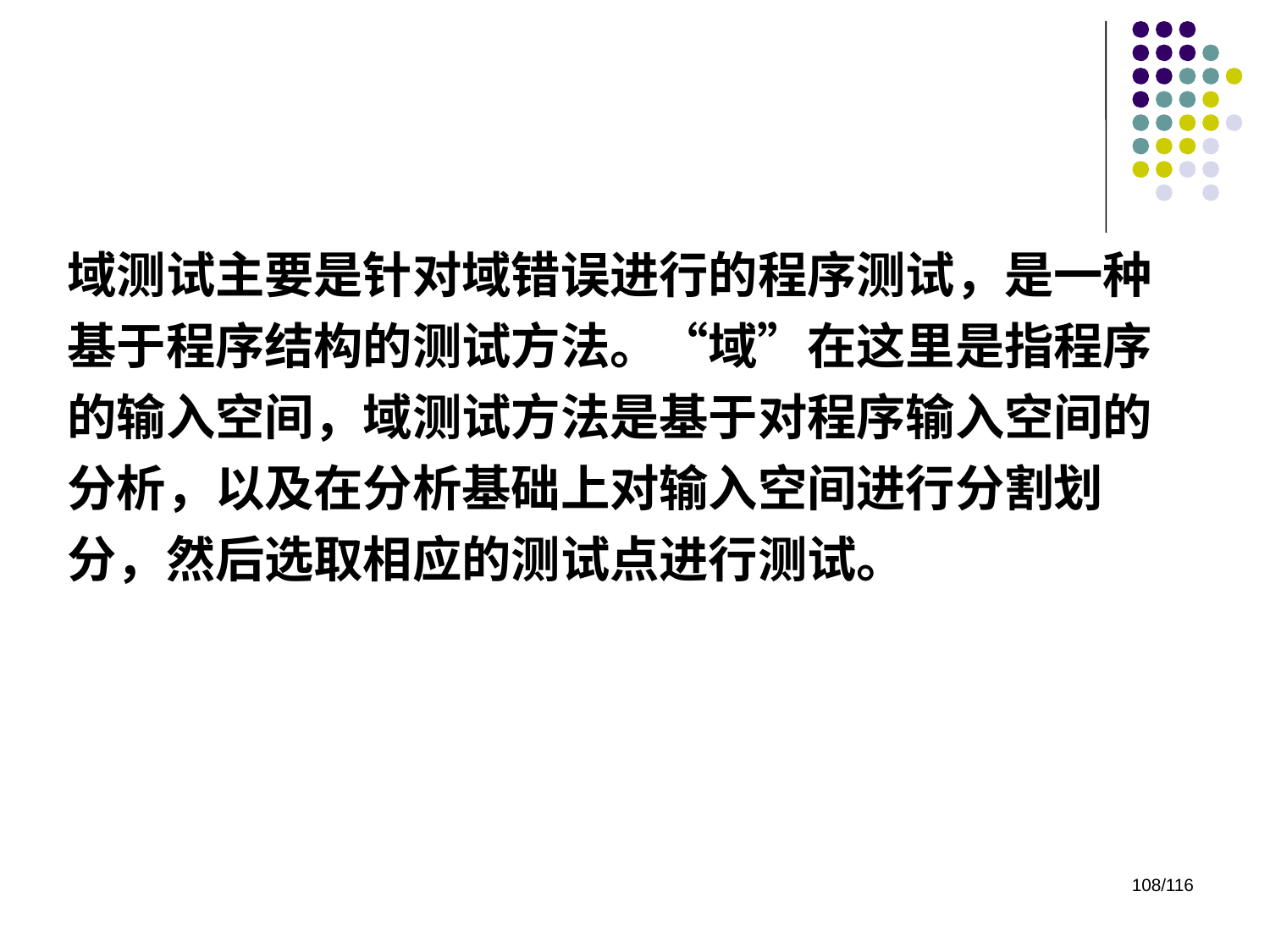

域测试主要是针对域错误进行的程序测试，是一种基于程序结构的测试方法。“域”在这里是指程序的输入空间，域测试方法是基于对程序输入空间的分析，以及在分析基础上对输入空间进行分割划分，然后选取相应的测试点进行测试。

108/116